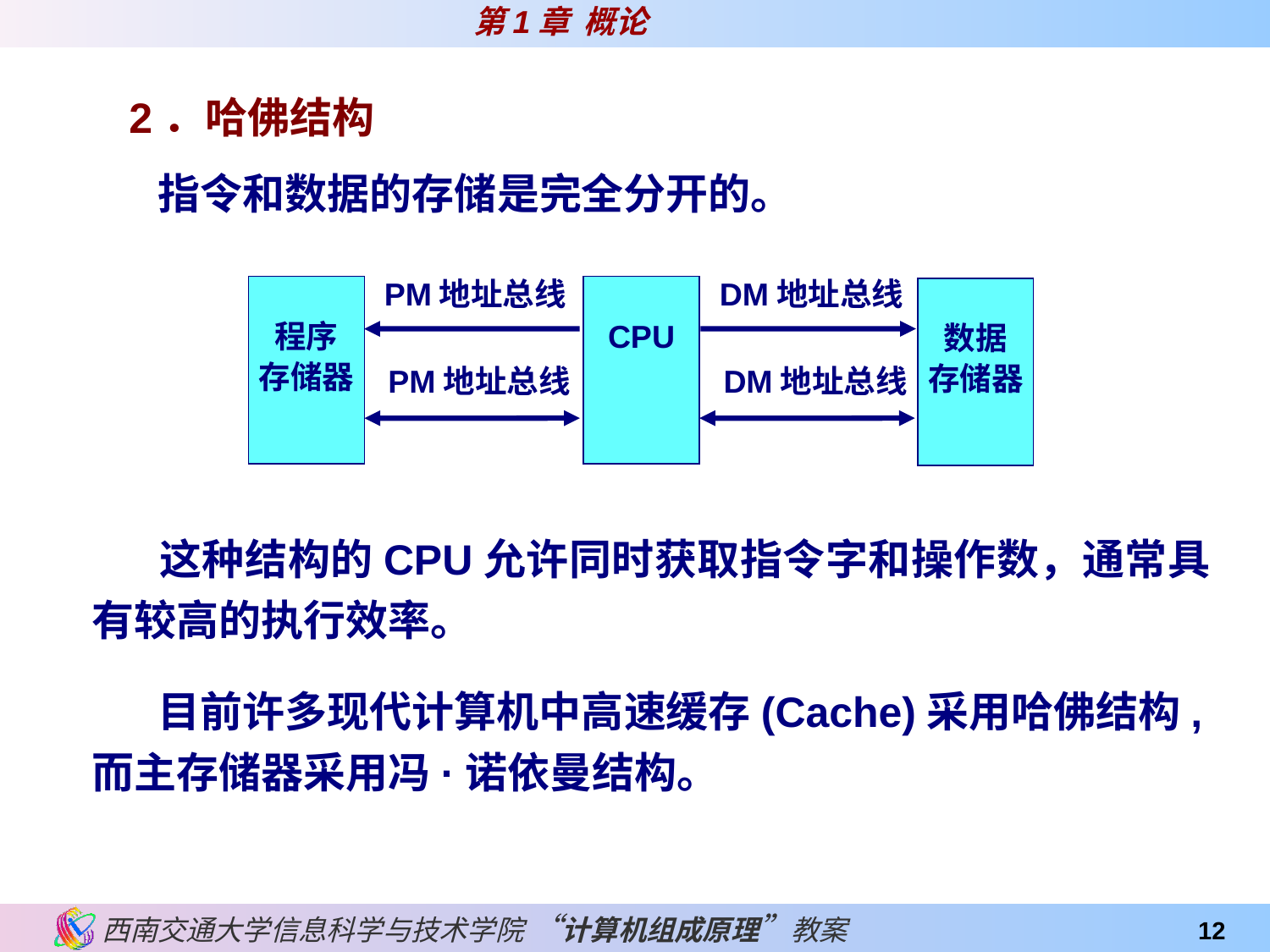

2．哈佛结构
  指令和数据的存储是完全分开的。

  这种结构的CPU允许同时获取指令字和操作数，通常具有较高的执行效率。

  目前许多现代计算机中高速缓存(Cache)采用哈佛结构,而主存储器采用冯·诺依曼结构。
PM地址总线
DM地址总线

程序
存储器

CPU

数据
存储器

PM地址总线
DM地址总线